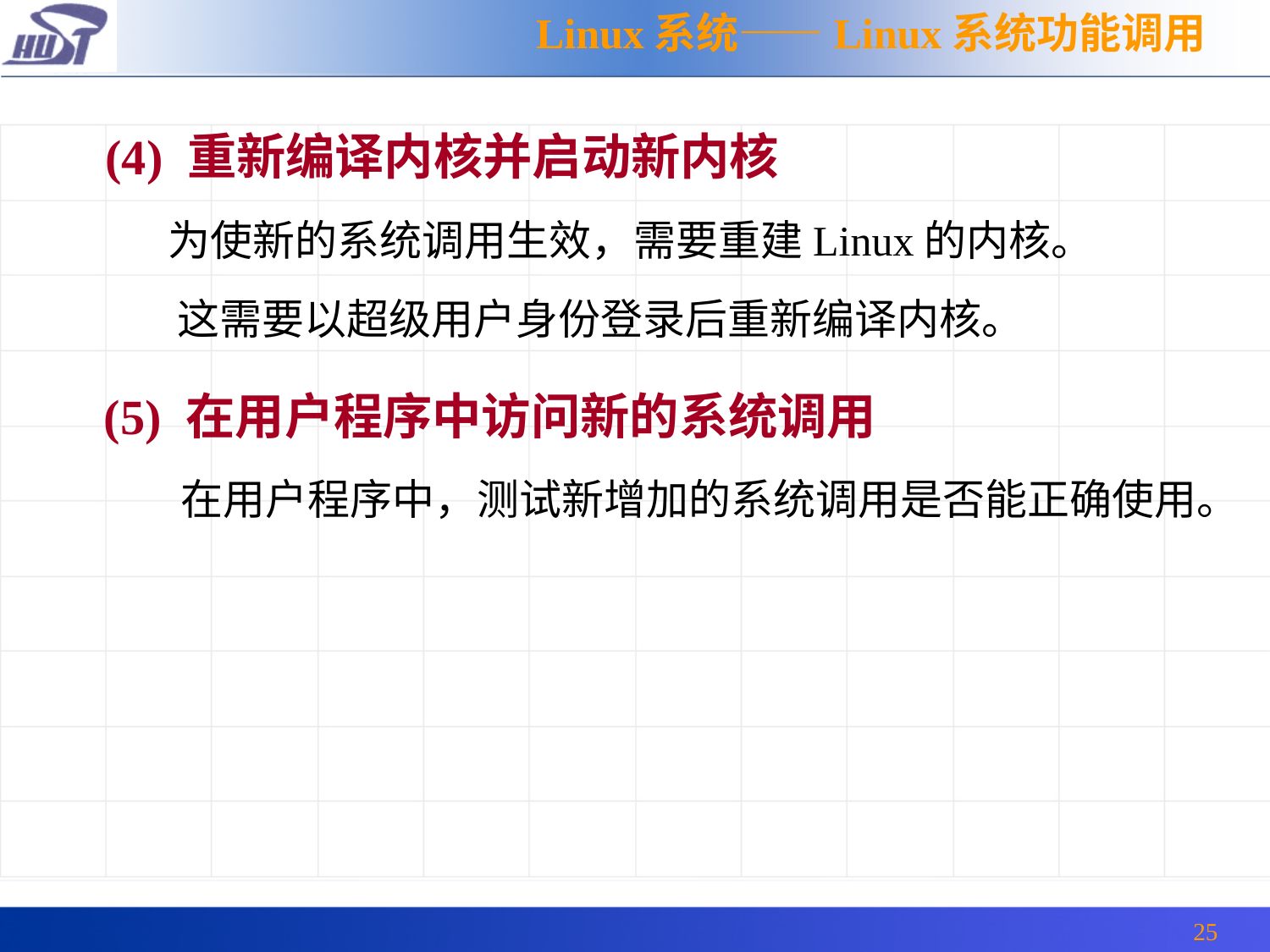

Linux系统——Linux系统功能调用
    (4) 重新编译内核并启动新内核
    为使新的系统调用生效，需要重建Linux的内核。
     这需要以超级用户身份登录后重新编译内核。
(5) 在用户程序中访问新的系统调用
       在用户程序中，测试新增加的系统调用是否能正确使用。
25